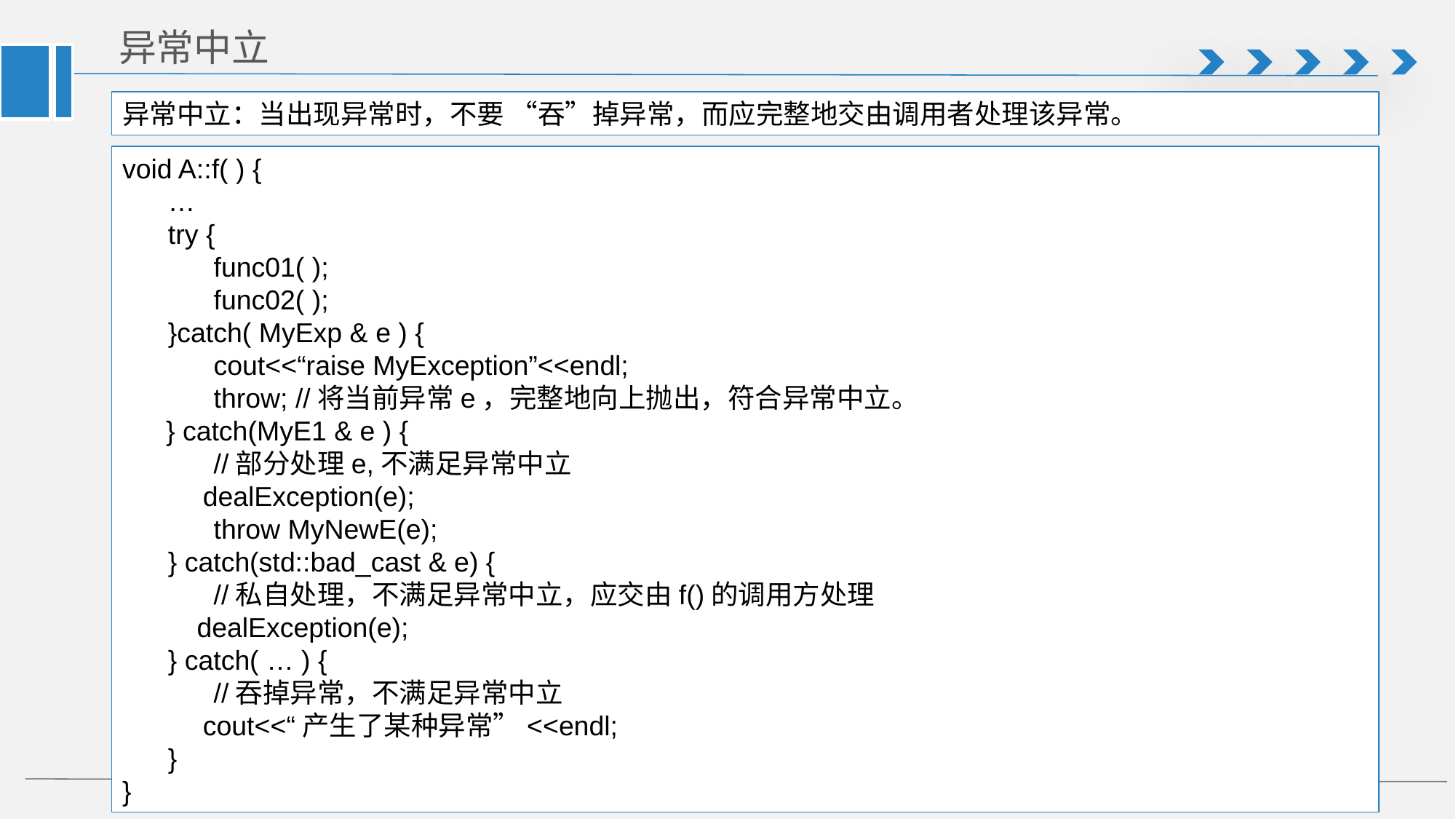

# 异常中立
异常中立：当出现异常时，不要 “吞”掉异常，而应完整地交由调用者处理该异常。
void A::f( ) {
      …
      try {
            func01( );
            func02( );
      }catch( MyExp & e ) {
            cout<<“raise MyException”<<endl;
            throw; //将当前异常e，完整地向上抛出，符合异常中立。
      } catch(MyE1 & e ) {
            //部分处理e,不满足异常中立
            dealException(e);
            throw MyNewE(e);
      } catch(std::bad_cast & e) {
            //私自处理，不满足异常中立，应交由f()的调用方处理
           dealException(e);
      } catch( … ) {
            //吞掉异常，不满足异常中立
            cout<<“产生了某种异常”<<endl;
      }
}